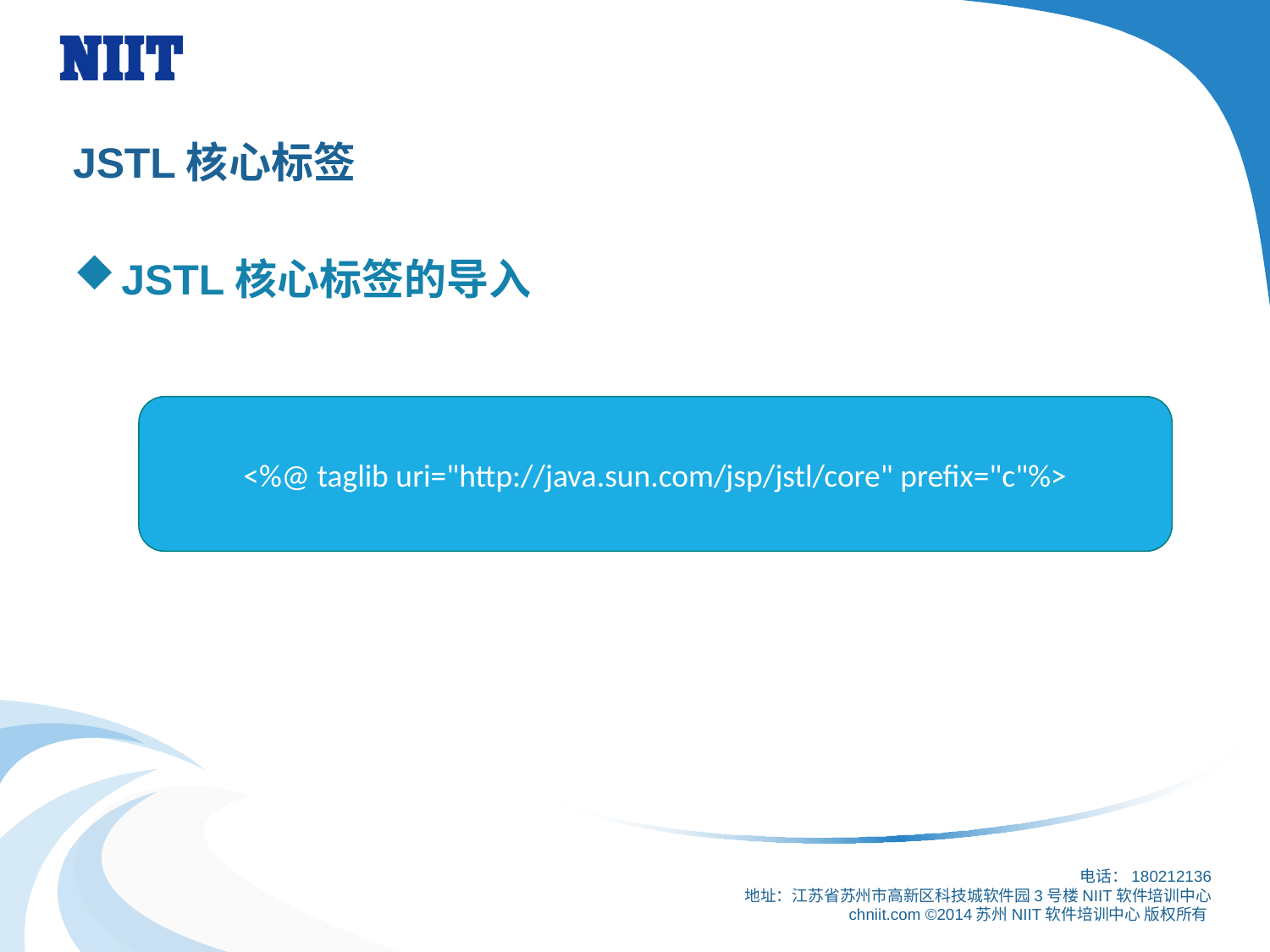

# JSTL核心标签
JSTL核心标签的导入

<%@ taglib uri="http://java.sun.com/jsp/jstl/core" prefix="c"%>